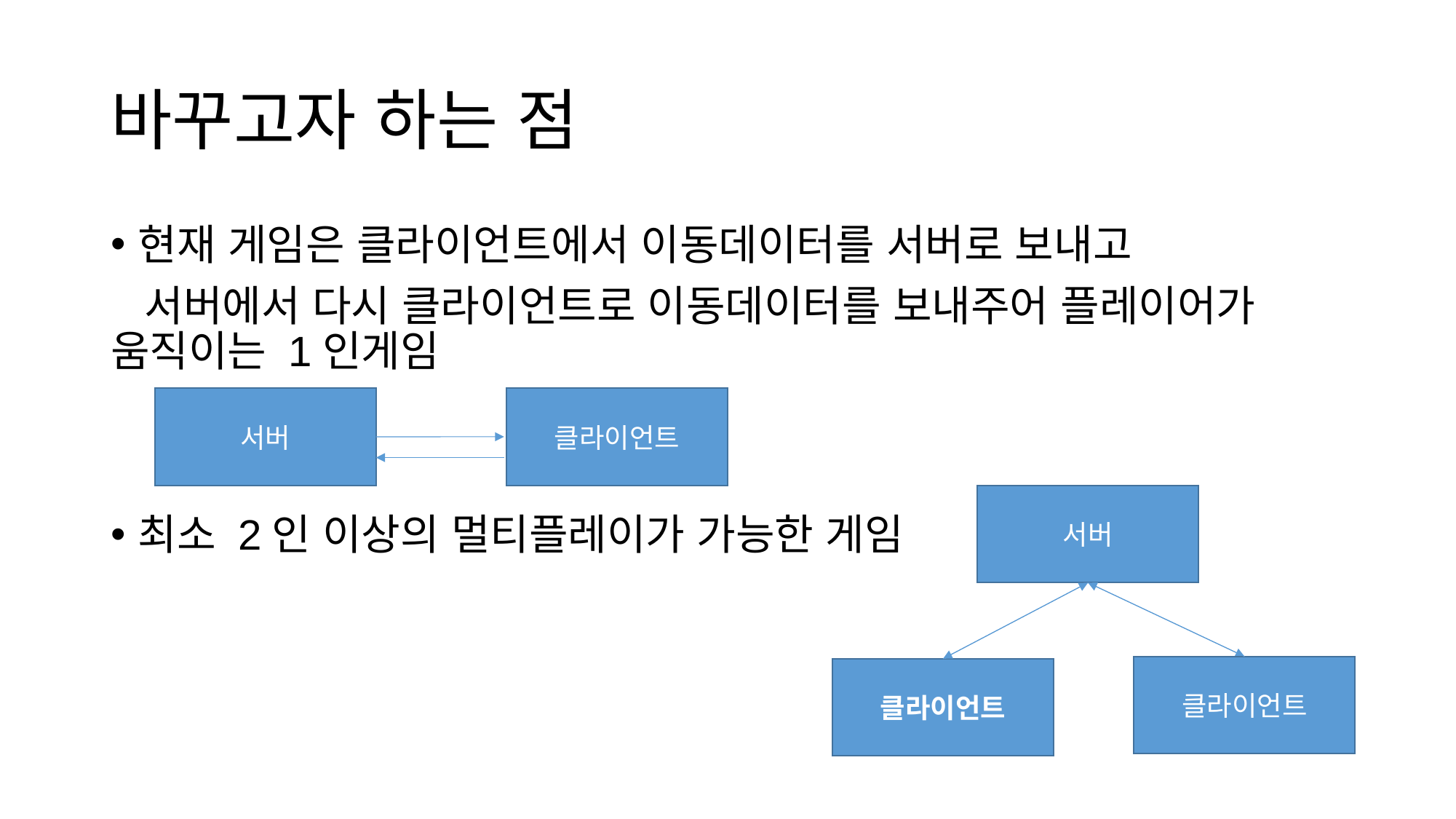

# 바꾸고자 하는 점
현재 게임은 클라이언트에서 이동데이터를 서버로 보내고
  서버에서 다시 클라이언트로 이동데이터를 보내주어 플레이어가 움직이는 1인게임

최소 2인 이상의 멀티플레이가 가능한 게임

서버
클라이언트
서버
클라이언트
클라이언트